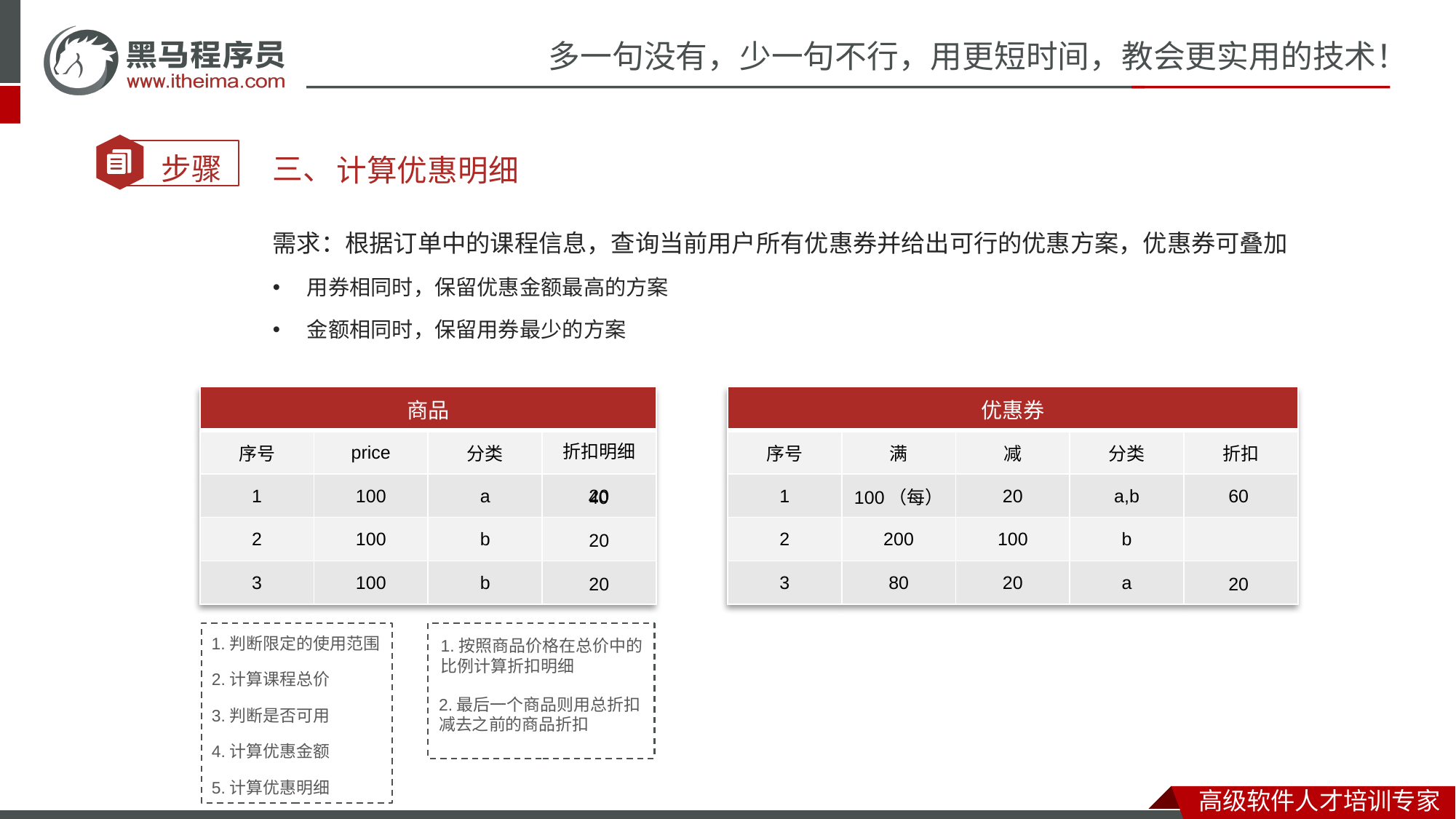

三、
计算优惠明细
需求：根据订单中的课程信息，查询当前用户所有优惠券并给出可行的优惠方案，优惠券可叠加
用券相同时，保留优惠金额最高的方案
金额相同时，保留用券最少的方案
开启多线程，计算各种方案
汇总计算结果
| 商品 |  |  |  |
| --- | --- | --- | --- |
| 序号 | price | 分类 |  |
| 1 | 100 | a |  |
| 2 | 100 | b |  |
| 3 | 100 | b |  |
| 优惠券 |  |  |  |  |
| --- | --- | --- | --- | --- |
| 序号 | 满 | 减 | 分类 | 折扣 |
| 1 | 100（每） | 20 | a,b |  |
| 2 | 200 | 100 | b |  |
| 3 | 80 | 20 | a |  |
折扣明细
20
60
40
初步筛选
可用券
排列出所有优惠方案
计算
每种方案
筛选出
最优解
查询所有
可用优惠券
开始
20
1，满200减25
[1,2,3]
[1,3,2]
[2,1,3]
[2,3,1]
[3,2,1]
[3,1,2]
1，满200减25
2，满300打9折
3，每满100减10
4，满500减60
1
20
20
2，满300打9折

2
worker
3，每满100减10

3

1.判断限定的使用范围
1
1.按照商品价格在总价中的比例计算折扣明细

worker
3
2.计算课程总价

A：JAVA入门  200
B：UI设计    99
C：吉他入门   99
2
2.最后一个商品则用总折扣减去之前的商品折扣
3.判断是否可用
...
4.计算优惠金额
5.计算优惠明细
| 优惠券 |  |  |  |  |
| --- | --- | --- | --- | --- |
| 序号 | 满 | 减 | 分类 | 折扣 |
| 2 | 200 | 100 | b |  |
| 1 | 100（每） | 20 | a,b |  |
| 3 | 80 | 20 | a |  |